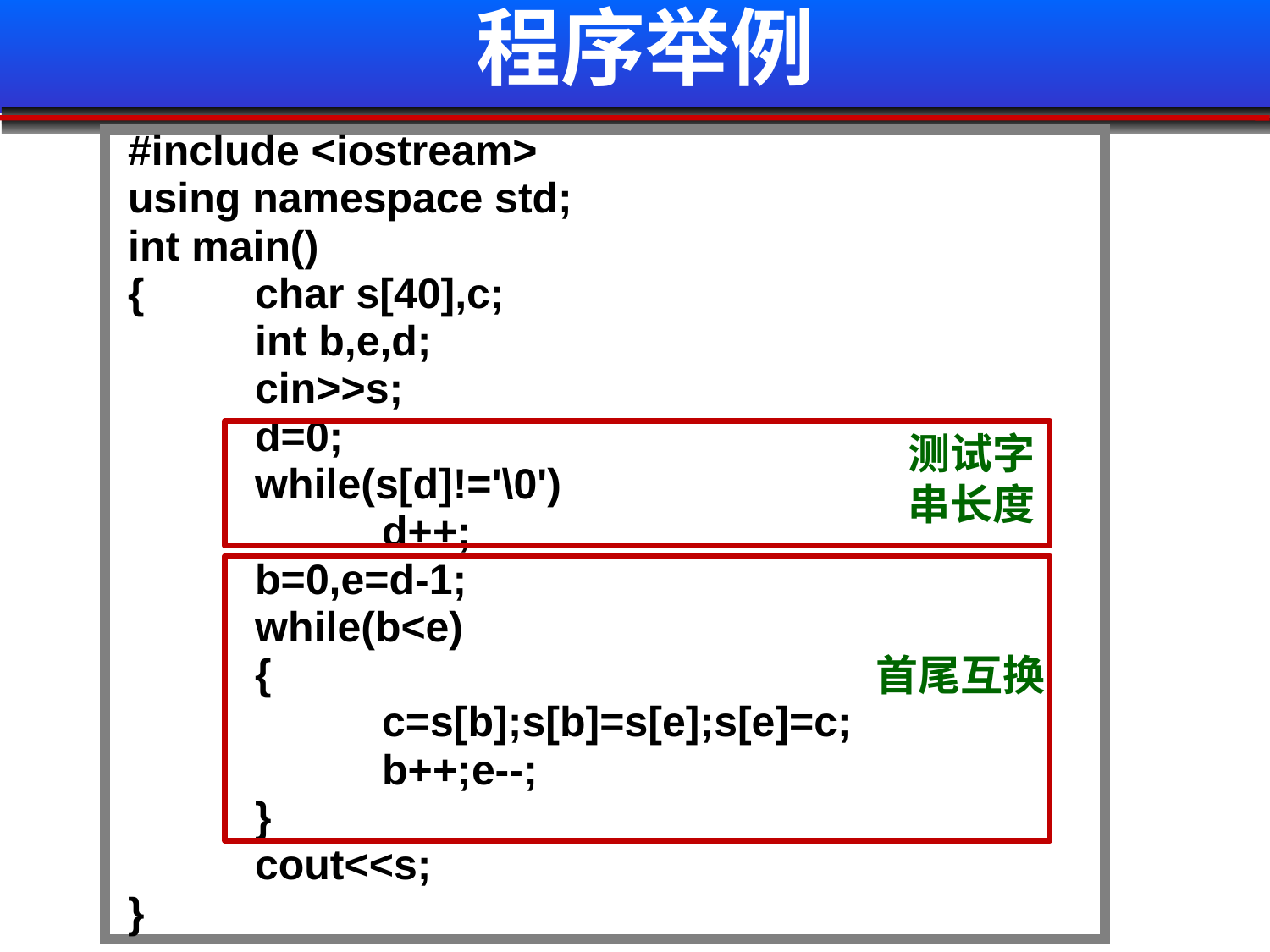

# 程序举例

#include <iostream>
using namespace std;
int main()
{	char s[40],c;
	int b,e,d;
	cin>>s;
	d=0;
	while(s[d]!='\0')
		d++;
	b=0,e=d-1;
	while(b<e)
	{
		c=s[b];s[b]=s[e];s[e]=c;
		b++;e--;
	}
	cout<<s;
}

测试字串长度

首尾互换